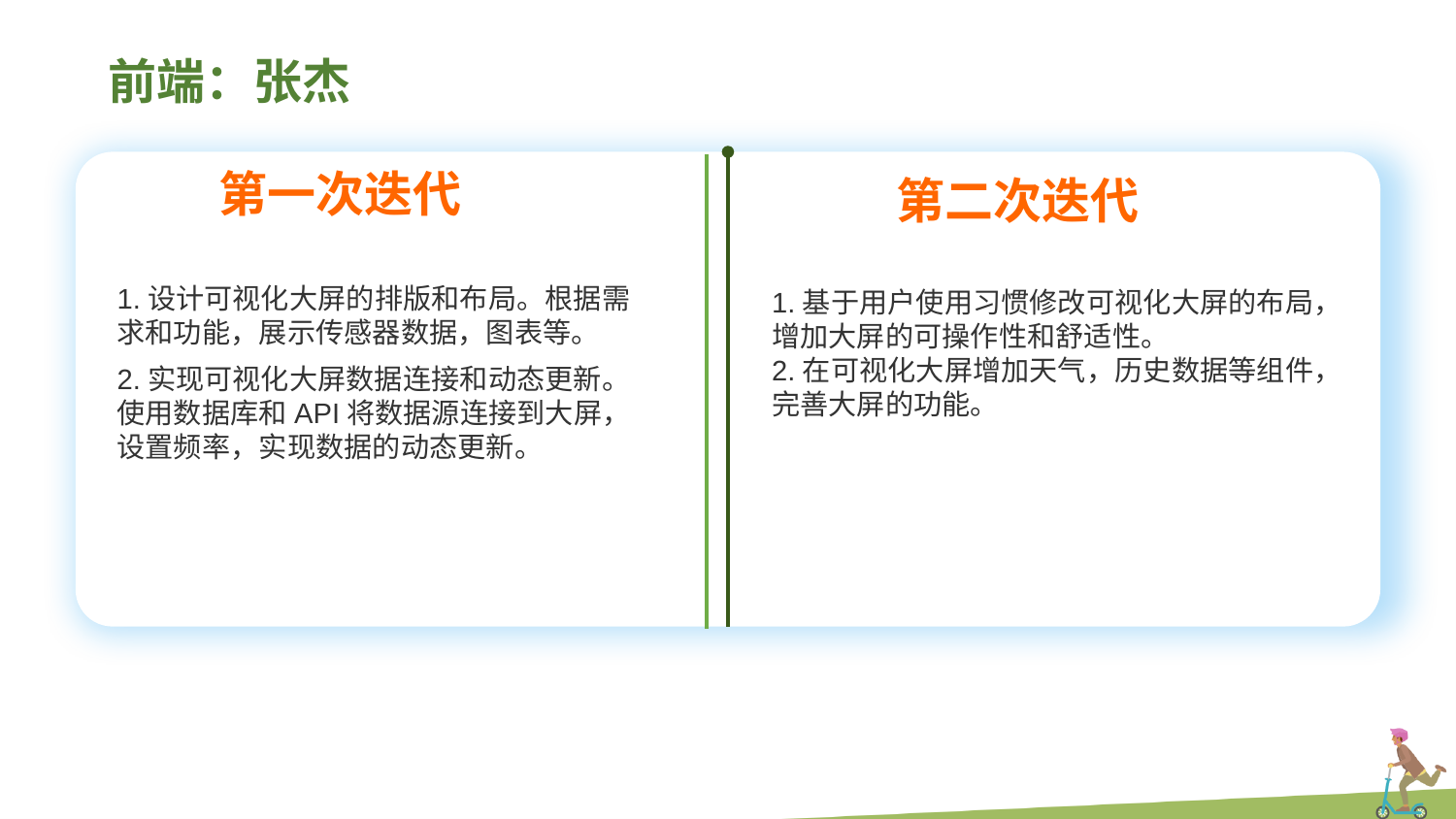

前端：张杰

第一次迭代
第二次迭代
1.设计可视化大屏的排版和布局。根据需求和功能，展示传感器数据，图表等。
2.实现可视化大屏数据连接和动态更新。使用数据库和API将数据源连接到大屏，设置频率，实现数据的动态更新。
1.基于用户使用习惯修改可视化大屏的布局，增加大屏的可操作性和舒适性。
2.在可视化大屏增加天气，历史数据等组件，完善大屏的功能。